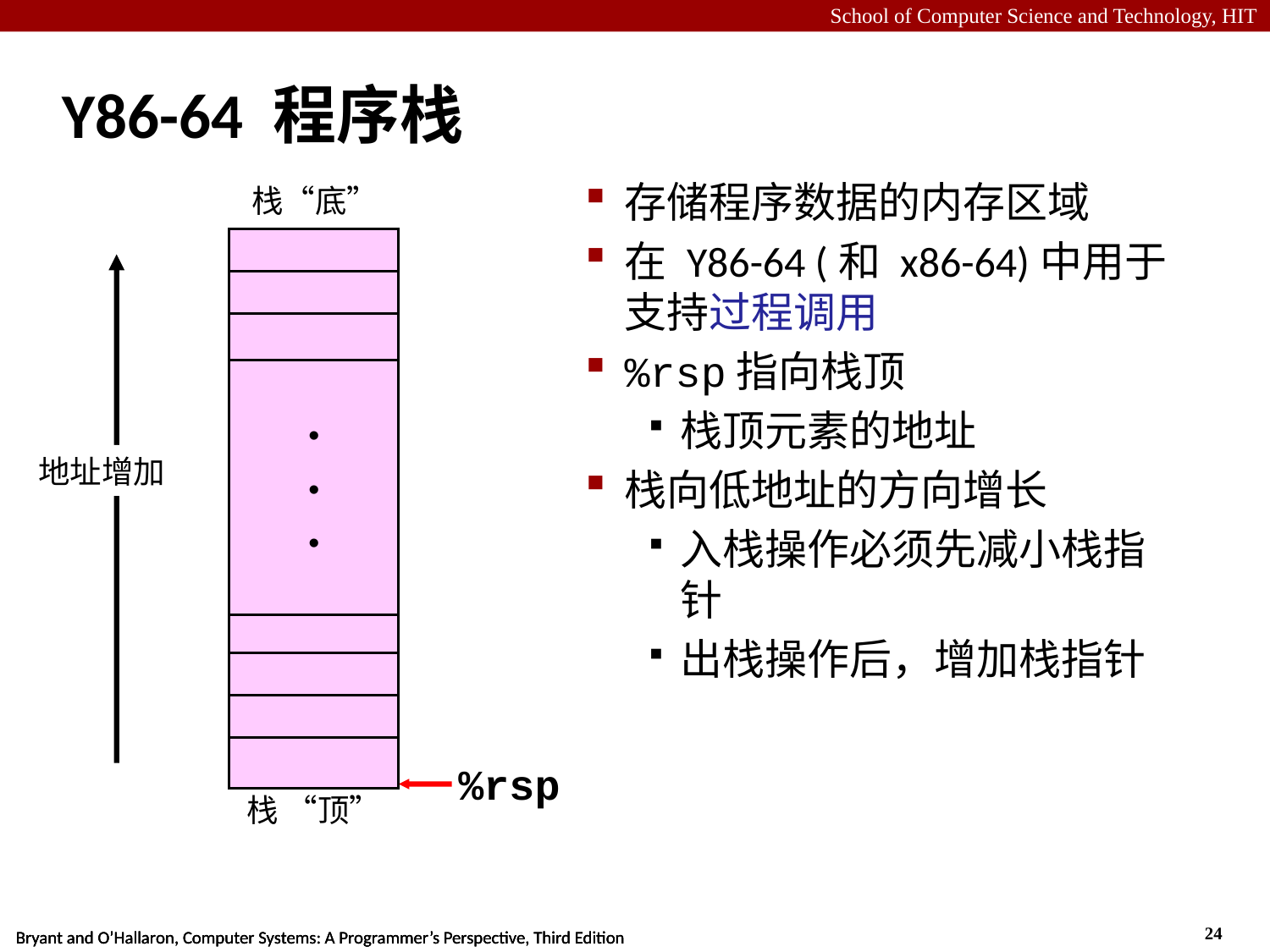

# Y86-64 程序栈
存储程序数据的内存区域
在 Y86-64 (和 x86-64)中用于支持过程调用
%rsp指向栈顶
栈顶元素的地址
栈向低地址的方向增长
入栈操作必须先减小栈指针
出栈操作后，增加栈指针
栈“底”

•
•
•

地址增加
%rsp

栈 “顶”